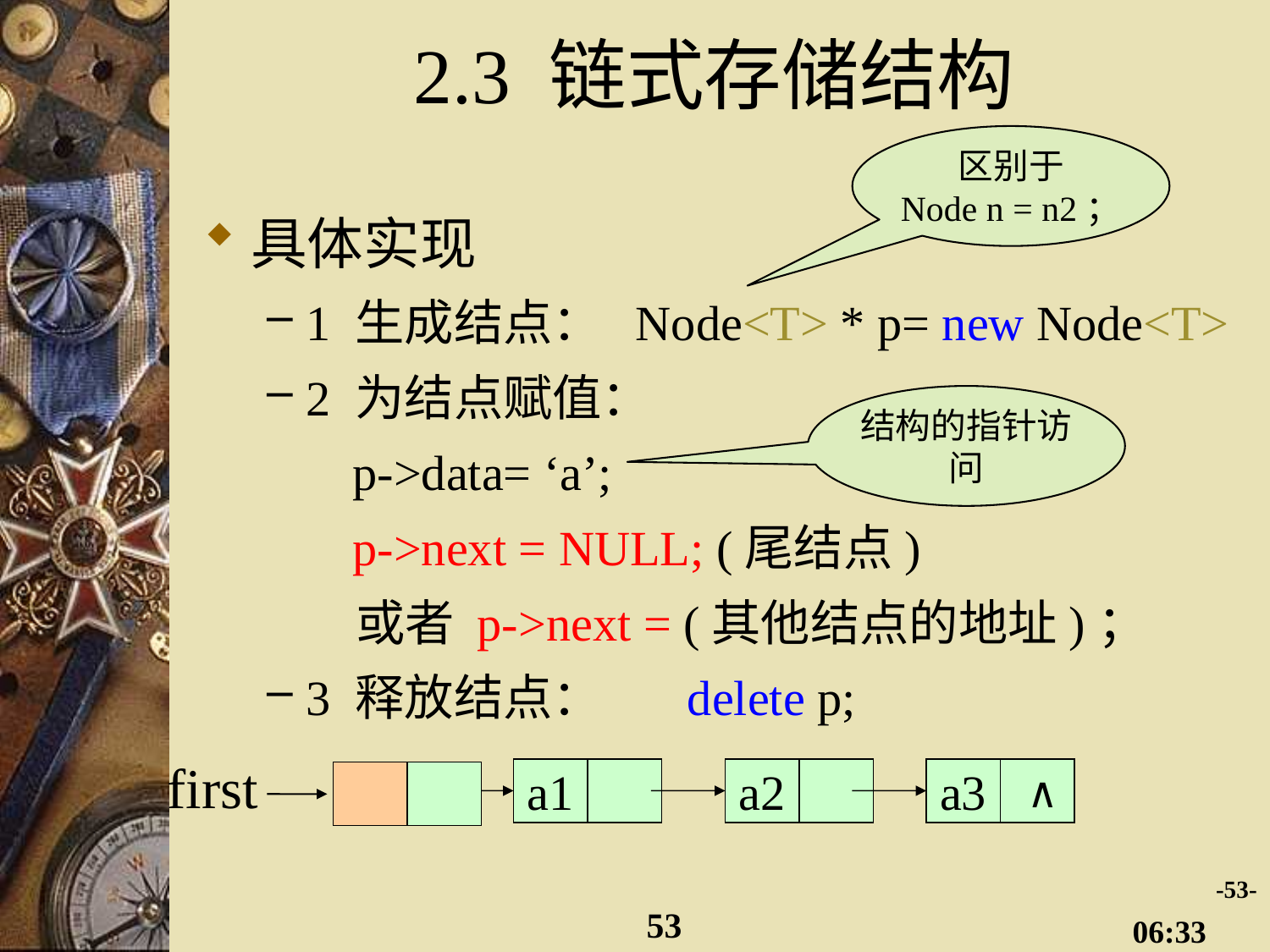

# 2.3 链式存储结构
区别于
Node n = n2；
具体实现
1 生成结点：  Node<T> * p= new Node<T>
2 为结点赋值：
       p->data= ‘a’;
       p->next = NULL; (尾结点)
       或者 p->next = (其他结点的地址)；
3 释放结点：	delete p;

结构的指针访问
first
a1

a2

a3
 ∧

-53-